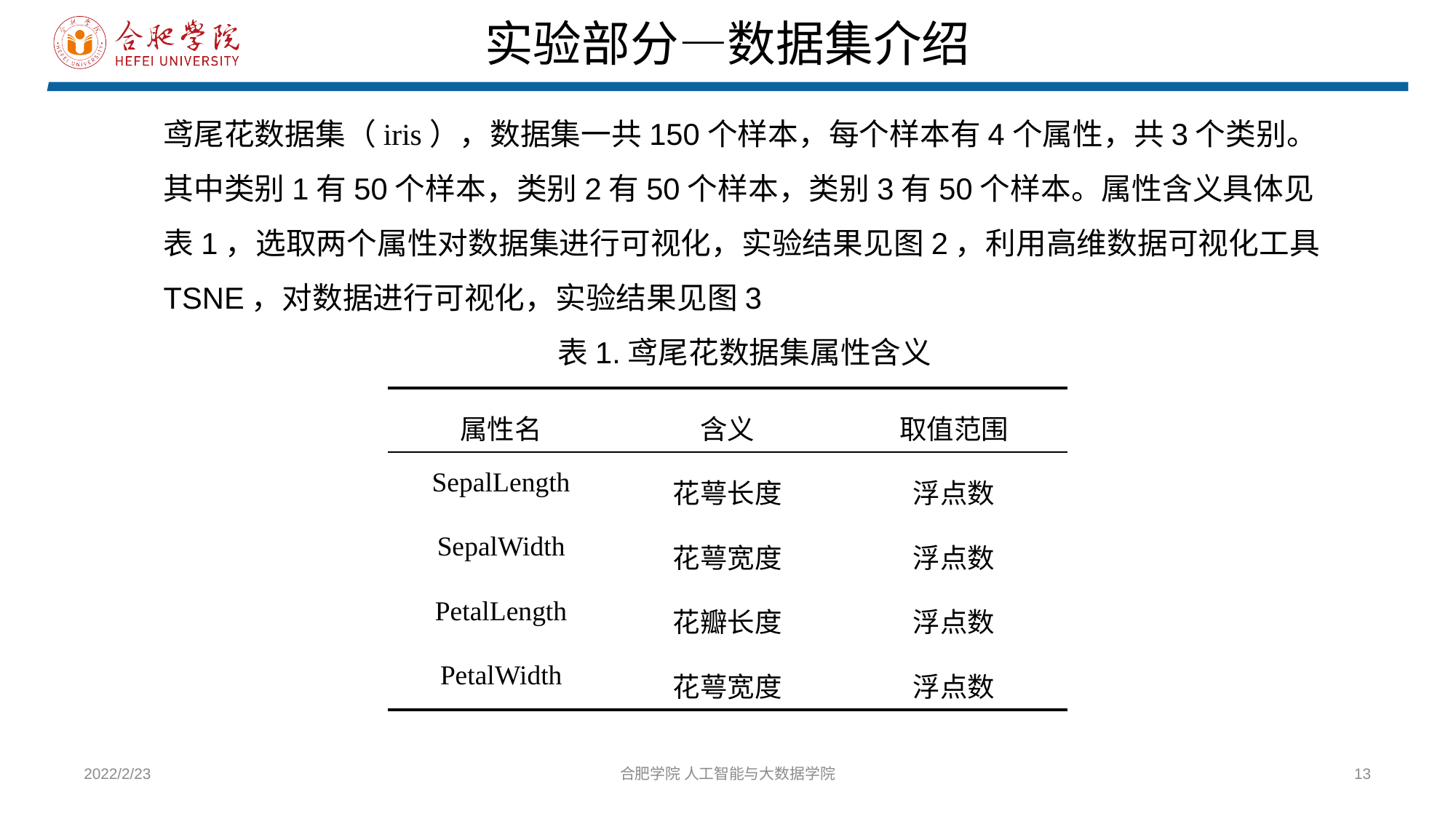

实验部分—数据集介绍
鸢尾花数据集（iris），数据集一共150个样本，每个样本有4个属性，共3个类别。其中类别1有50个样本，类别2有50个样本，类别3有50个样本。属性含义具体见表1，选取两个属性对数据集进行可视化，实验结果见图2，利用高维数据可视化工具TSNE，对数据进行可视化，实验结果见图3
表1.鸢尾花数据集属性含义
| 属性名 | 含义 | 取值范围 |
| --- | --- | --- |
| SepalLength | 花萼长度 | 浮点数 |
| SepalWidth | 花萼宽度 | 浮点数 |
| PetalLength | 花瓣长度 | 浮点数 |
| PetalWidth | 花萼宽度 | 浮点数 |
2022/2/23
合肥学院 人工智能与大数据学院
13